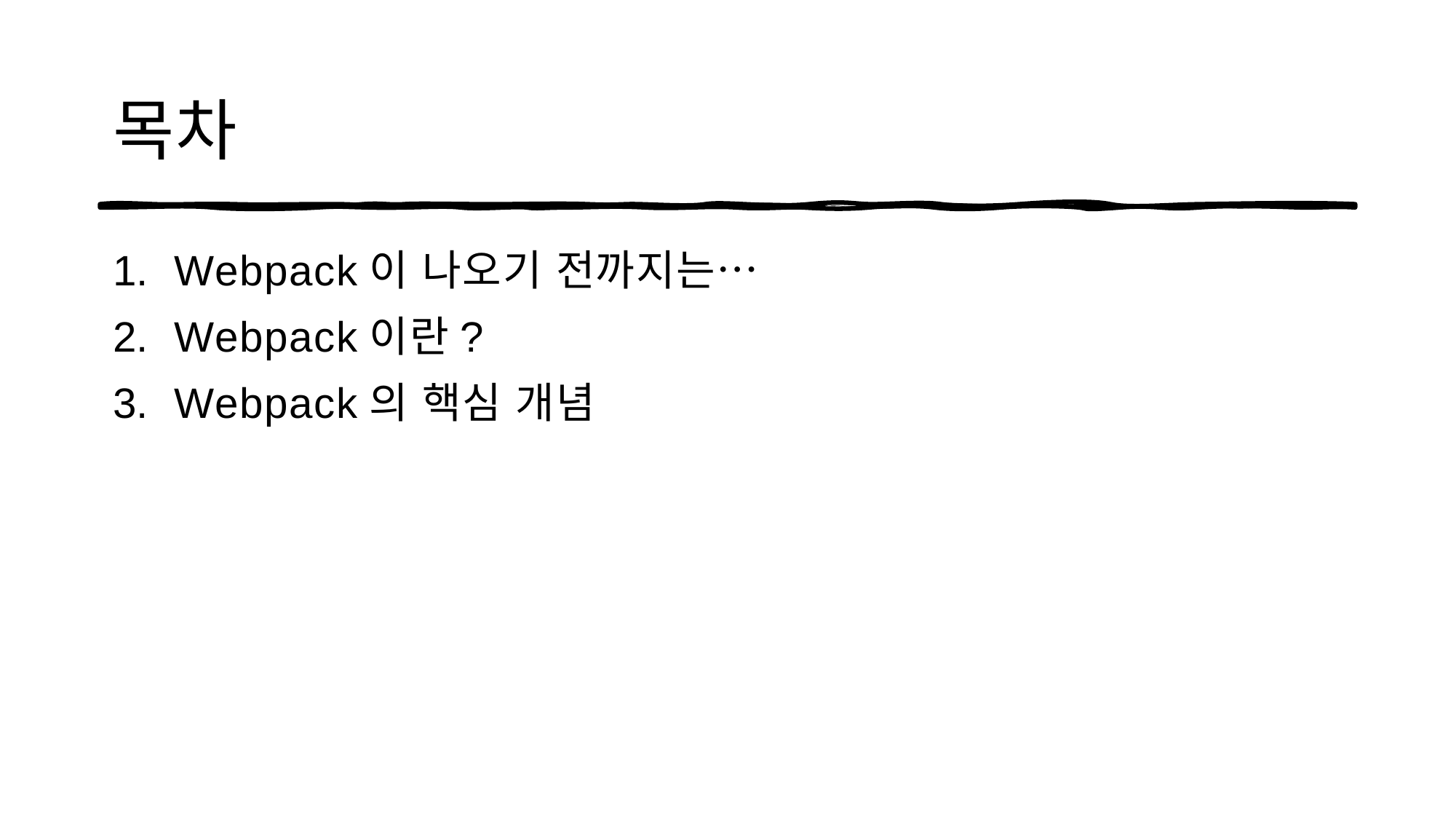

# 목차
Webpack이 나오기 전까지는…
Webpack이란?
Webpack의 핵심 개념